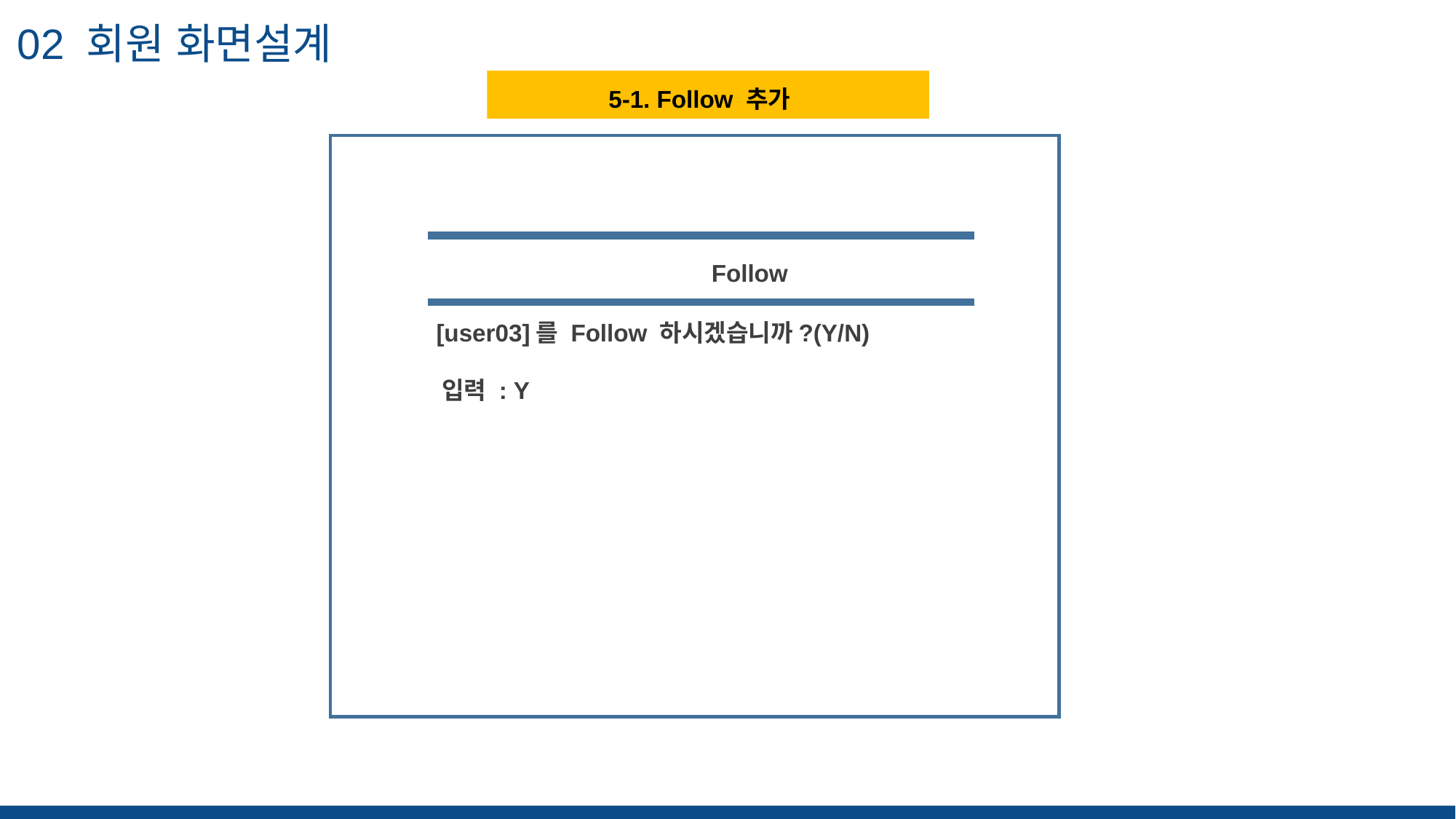

02 회원 화면설계

 5-1. Follow 추가
“ 해당 슬라이드의 핵심 을 적어주세요 ”

	                Follow
 [user03]를 Follow 하시겠습니까?(Y/N)

 입력 : Y